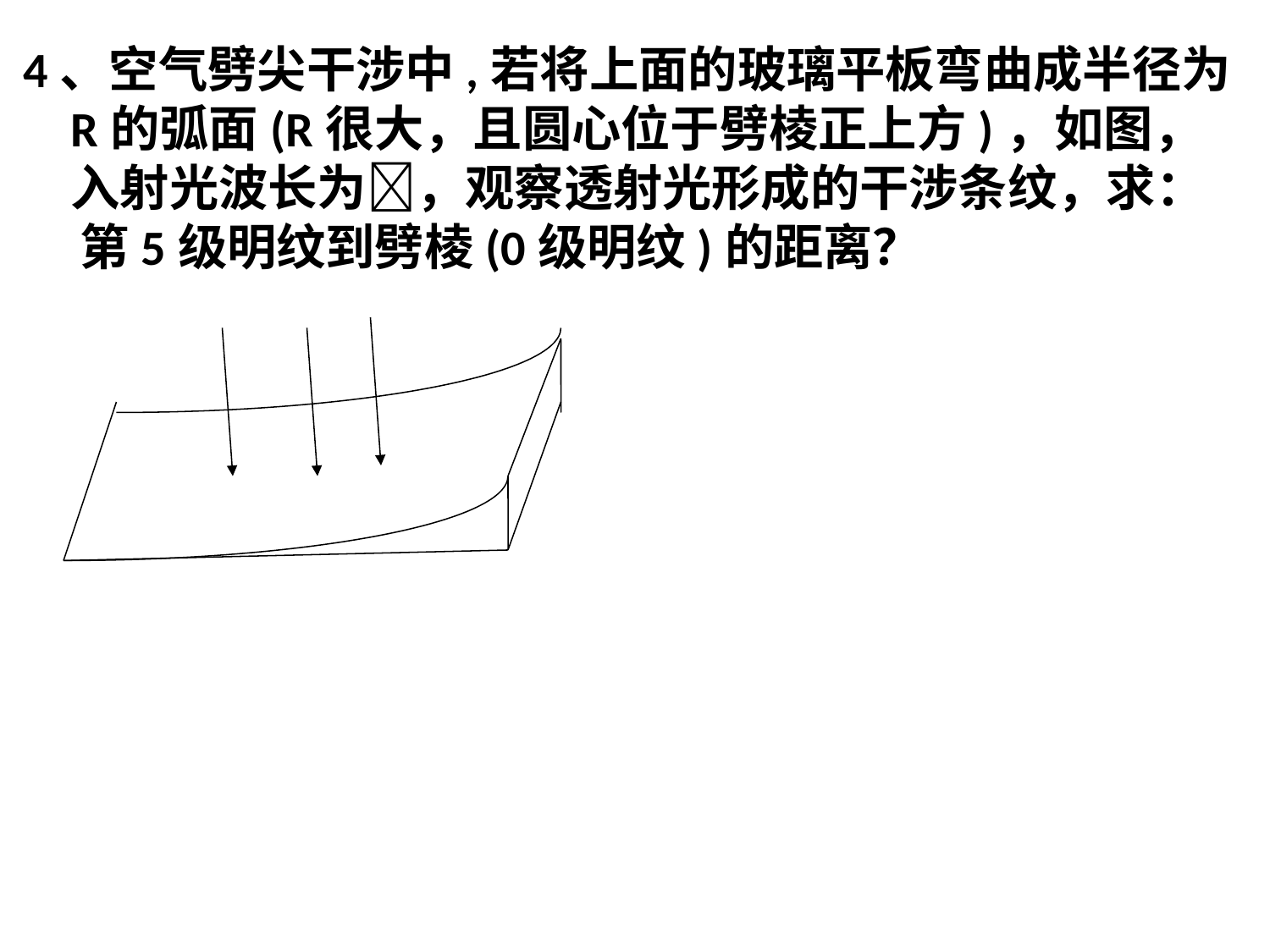

4、空气劈尖干涉中,若将上面的玻璃平板弯曲成半径为R的弧面(R很大，且圆心位于劈棱正上方)，如图，入射光波长为λ，观察透射光形成的干涉条纹，求：
    第5级明纹到劈棱(0级明纹)的距离？